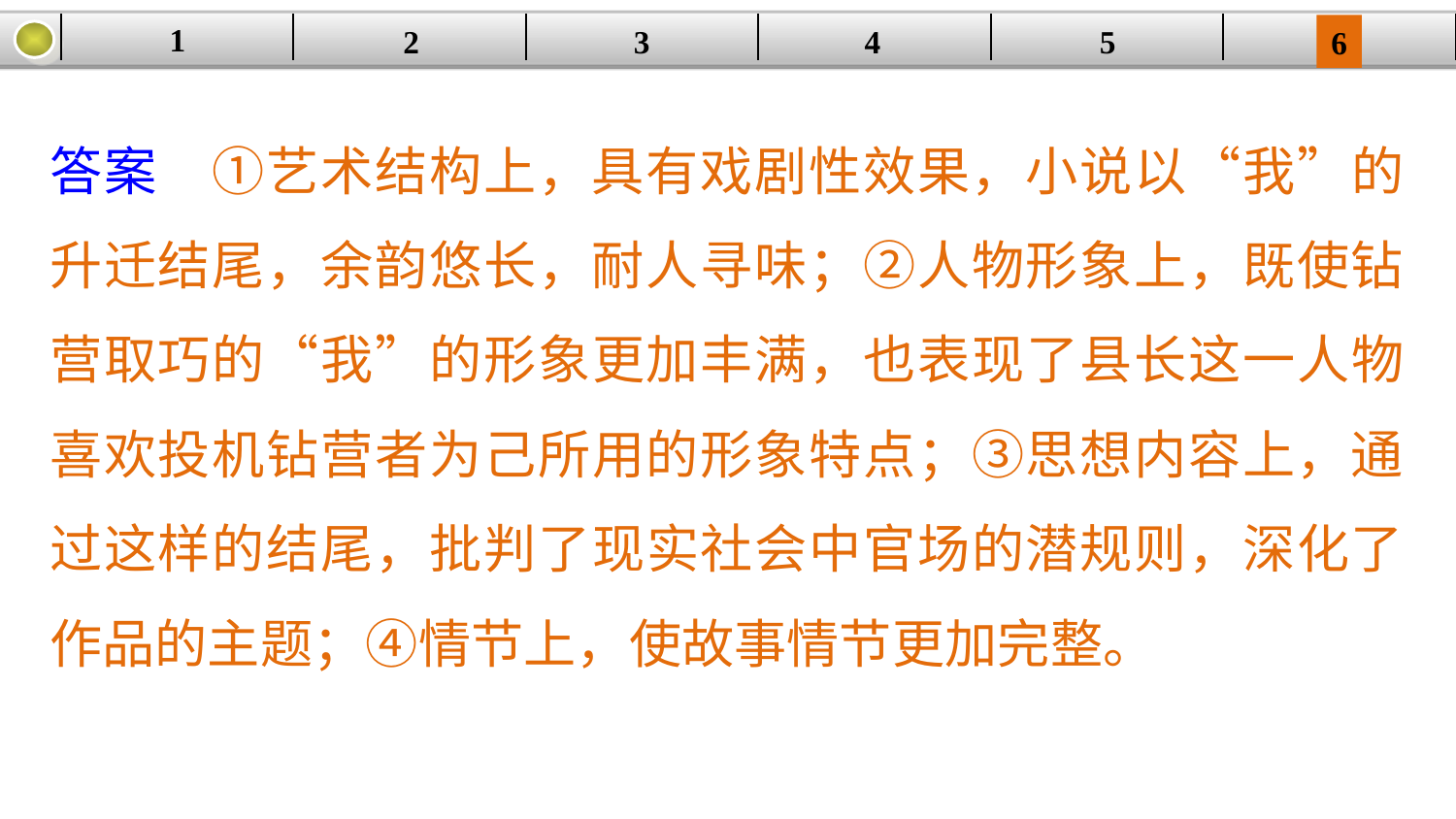

1
|  |  |  |  |  |  |
| --- | --- | --- | --- | --- | --- |
2
3
4
5
6

答案　①艺术结构上，具有戏剧性效果，小说以“我”的升迁结尾，余韵悠长，耐人寻味；②人物形象上，既使钻营取巧的“我”的形象更加丰满，也表现了县长这一人物喜欢投机钻营者为己所用的形象特点；③思想内容上，通过这样的结尾，批判了现实社会中官场的潜规则，深化了作品的主题；④情节上，使故事情节更加完整。